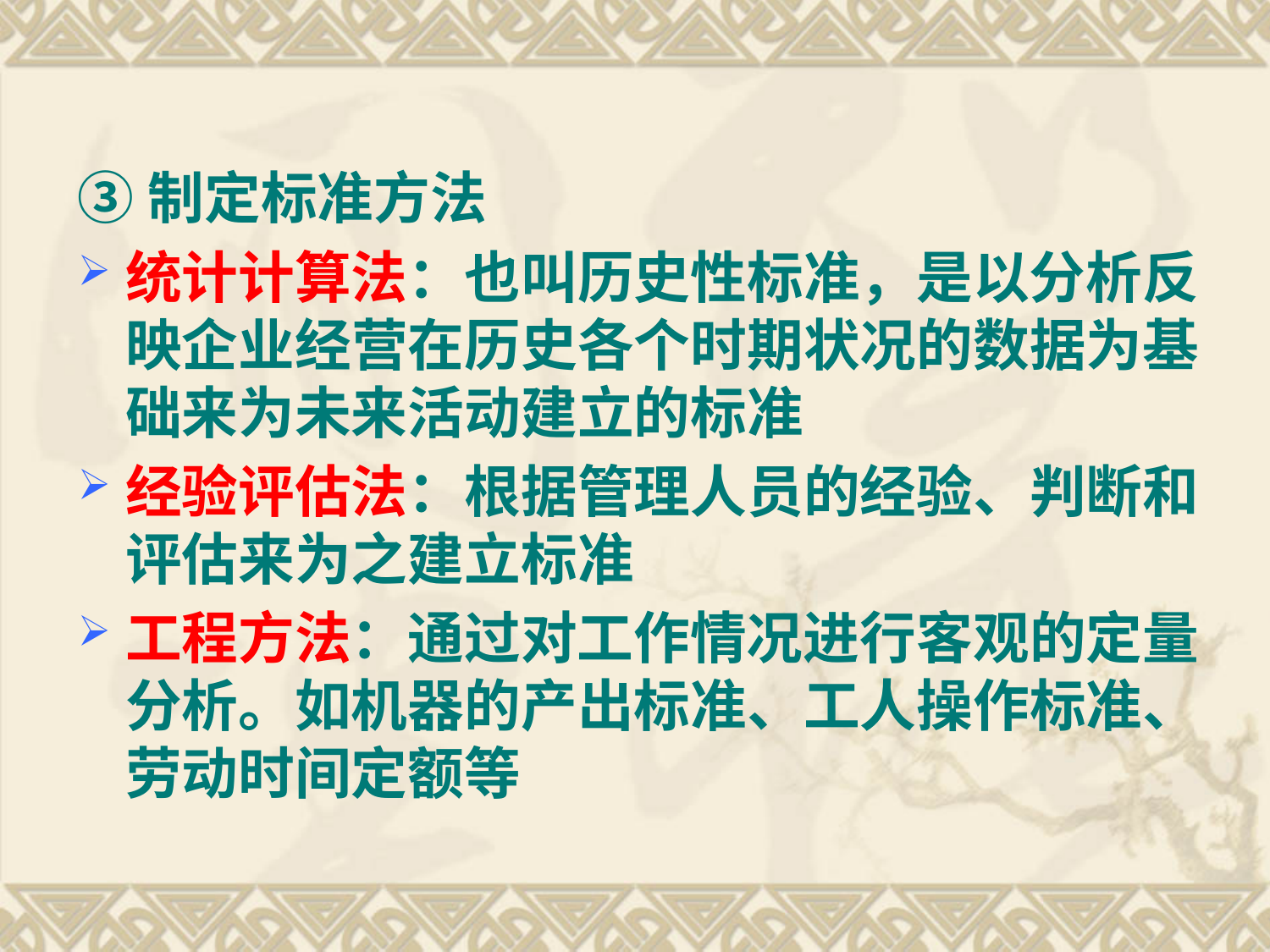

③制定标准方法
统计计算法：也叫历史性标准，是以分析反映企业经营在历史各个时期状况的数据为基础来为未来活动建立的标准
经验评估法：根据管理人员的经验、判断和评估来为之建立标准
工程方法：通过对工作情况进行客观的定量分析。如机器的产出标准、工人操作标准、劳动时间定额等